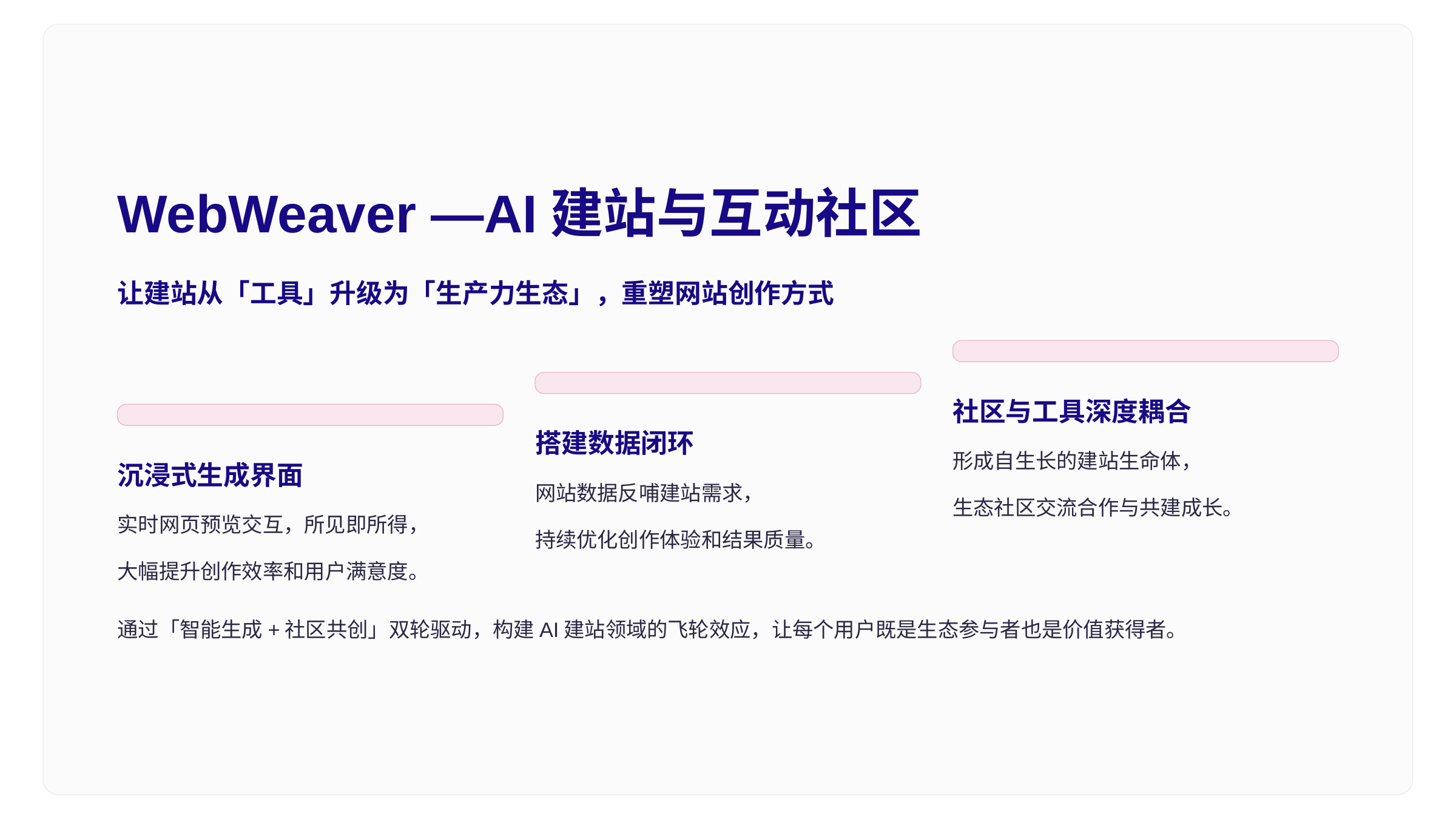

WebWeaver —AI建站与互动社区
让建站从「工具」升级为「生产力生态」，重塑网站创作方式

社区与工具深度耦合

搭建数据闭环
形成自生长的建站生命体，
沉浸式生成界面
网站数据反哺建站需求，
生态社区交流合作与共建成长。
实时网页预览交互，所见即所得，
持续优化创作体验和结果质量。
大幅提升创作效率和用户满意度。
通过「智能生成+社区共创」双轮驱动，构建AI建站领域的飞轮效应，让每个用户既是生态参与者也是价值获得者。